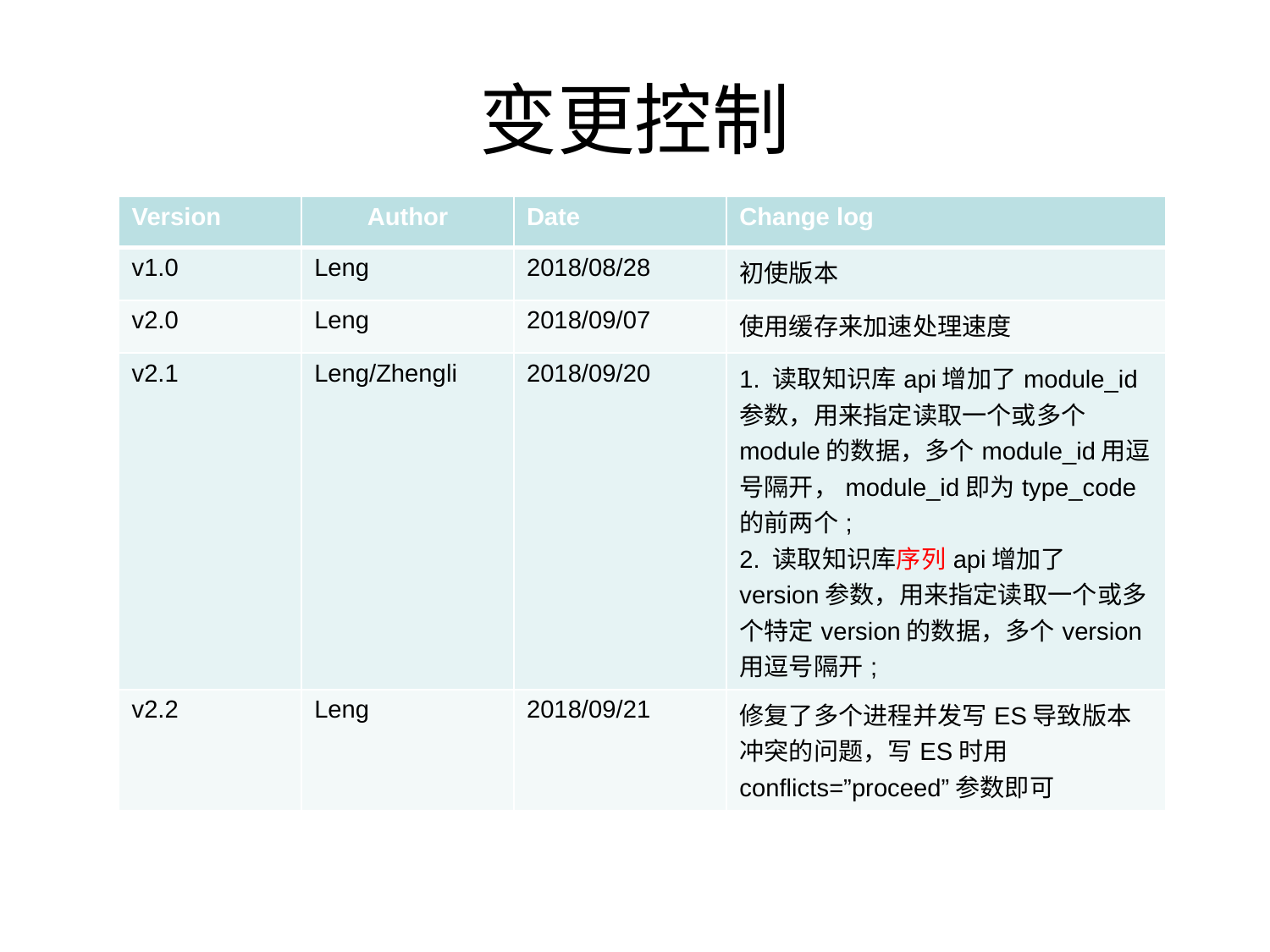

# 变更控制
| Version | Author | Date | Change log |
| --- | --- | --- | --- |
| v1.0 | Leng | 2018/08/28 | 初使版本 |
| v2.0 | Leng | 2018/09/07 | 使用缓存来加速处理速度 |
| v2.1 | Leng/Zhengli | 2018/09/20 | 1. 读取知识库api增加了module\_id参数，用来指定读取一个或多个module的数据，多个module\_id用逗号隔开，module\_id即为type\_code的前两个; 2. 读取知识库序列api增加了version参数，用来指定读取一个或多个特定version的数据，多个version用逗号隔开; |
| v2.2 | Leng | 2018/09/21 | 修复了多个进程并发写ES导致版本冲突的问题，写ES时用conflicts=”proceed”参数即可 |